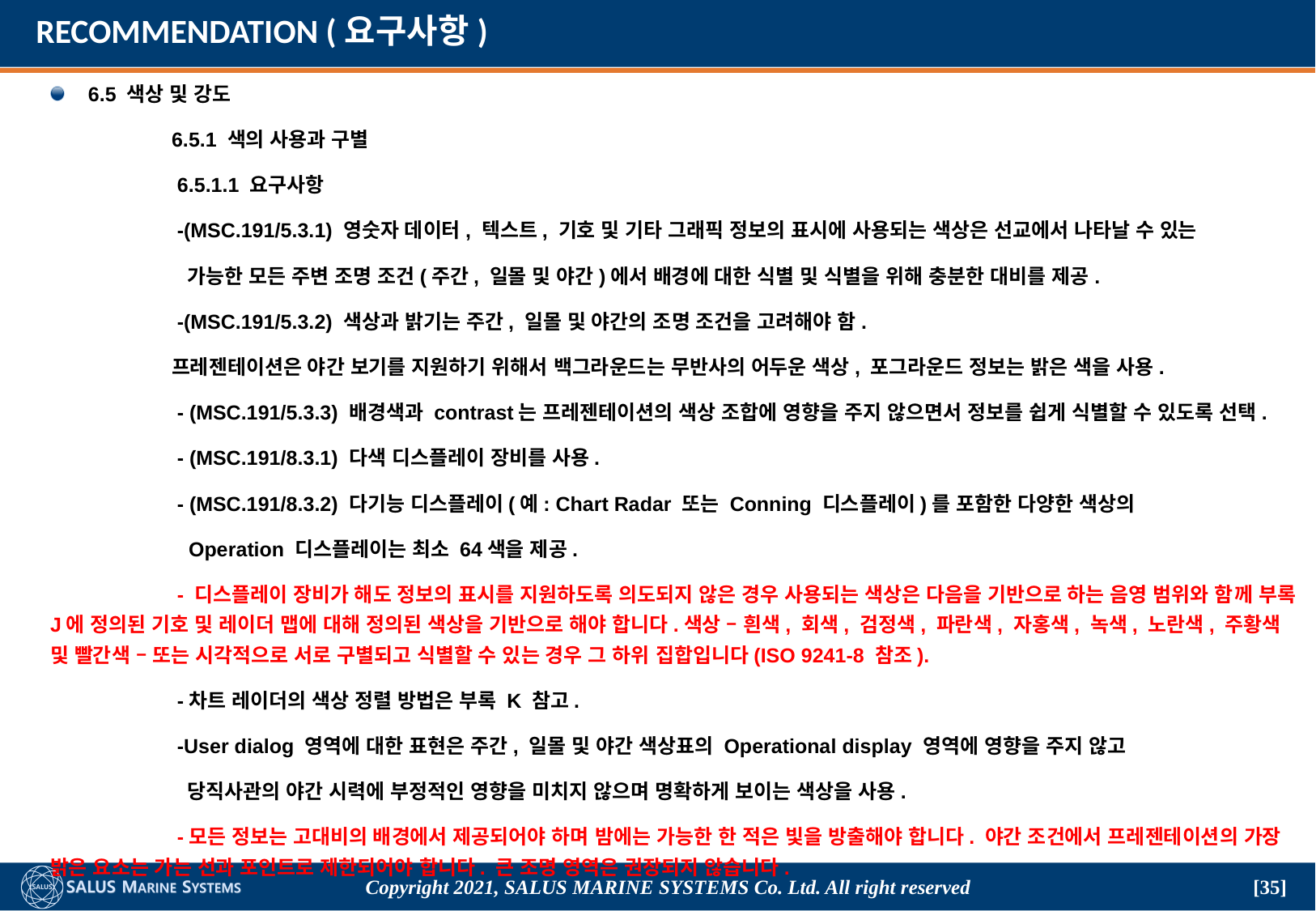

# RECOMMENDATION (요구사항)
6.5 색상 및 강도
	6.5.1 색의 사용과 구별
	 6.5.1.1 요구사항
	 -(MSC.191/5.3.1) 영숫자 데이터, 텍스트, 기호 및 기타 그래픽 정보의 표시에 사용되는 색상은 선교에서 나타날 수 있는
	  가능한 모든 주변 조명 조건(주간, 일몰 및 야간)에서 배경에 대한 식별 및 식별을 위해 충분한 대비를 제공.
	 -(MSC.191/5.3.2) 색상과 밝기는 주간, 일몰 및 야간의 조명 조건을 고려해야 함.
	프레젠테이션은 야간 보기를 지원하기 위해서 백그라운드는 무반사의 어두운 색상, 포그라운드 정보는 밝은 색을 사용.
	 - (MSC.191/5.3.3) 배경색과 contrast는 프레젠테이션의 색상 조합에 영향을 주지 않으면서 정보를 쉽게 식별할 수 있도록 선택.
	 - (MSC.191/8.3.1) 다색 디스플레이 장비를 사용.
	 - (MSC.191/8.3.2) 다기능 디스플레이(예: Chart Radar 또는 Conning 디스플레이)를 포함한 다양한 색상의
	   Operation 디스플레이는 최소 64색을 제공.
	 - 디스플레이 장비가 해도 정보의 표시를 지원하도록 의도되지 않은 경우 사용되는 색상은 다음을 기반으로 하는 음영 범위와 함께 부록 J에 정의된 기호 및 레이더 맵에 대해 정의된 색상을 기반으로 해야 합니다.색상 – 흰색, 회색, 검정색, 파란색, 자홍색, 녹색, 노란색, 주황색 및 빨간색 – 또는 시각적으로 서로 구별되고 식별할 수 있는 경우 그 하위 집합입니다(ISO 9241-8 참조).
	 -차트 레이더의 색상 정렬 방법은 부록 K 참고.
	 -User dialog 영역에 대한 표현은 주간, 일몰 및 야간 색상표의 Operational display 영역에 영향을 주지 않고
	  당직사관의 야간 시력에 부정적인 영향을 미치지 않으며 명확하게 보이는 색상을 사용.
	 -모든 정보는 고대비의 배경에서 제공되어야 하며 밤에는 가능한 한 적은 빛을 방출해야 합니다. 야간 조건에서 프레젠테이션의 가장 밝은 요소는 가는 선과 포인트로 제한되어야 합니다. 큰 조명 영역은 권장되지 않습니다.

Copyright 2021, SALUS Marine Systems Co. Ltd. All right reserved
[35]